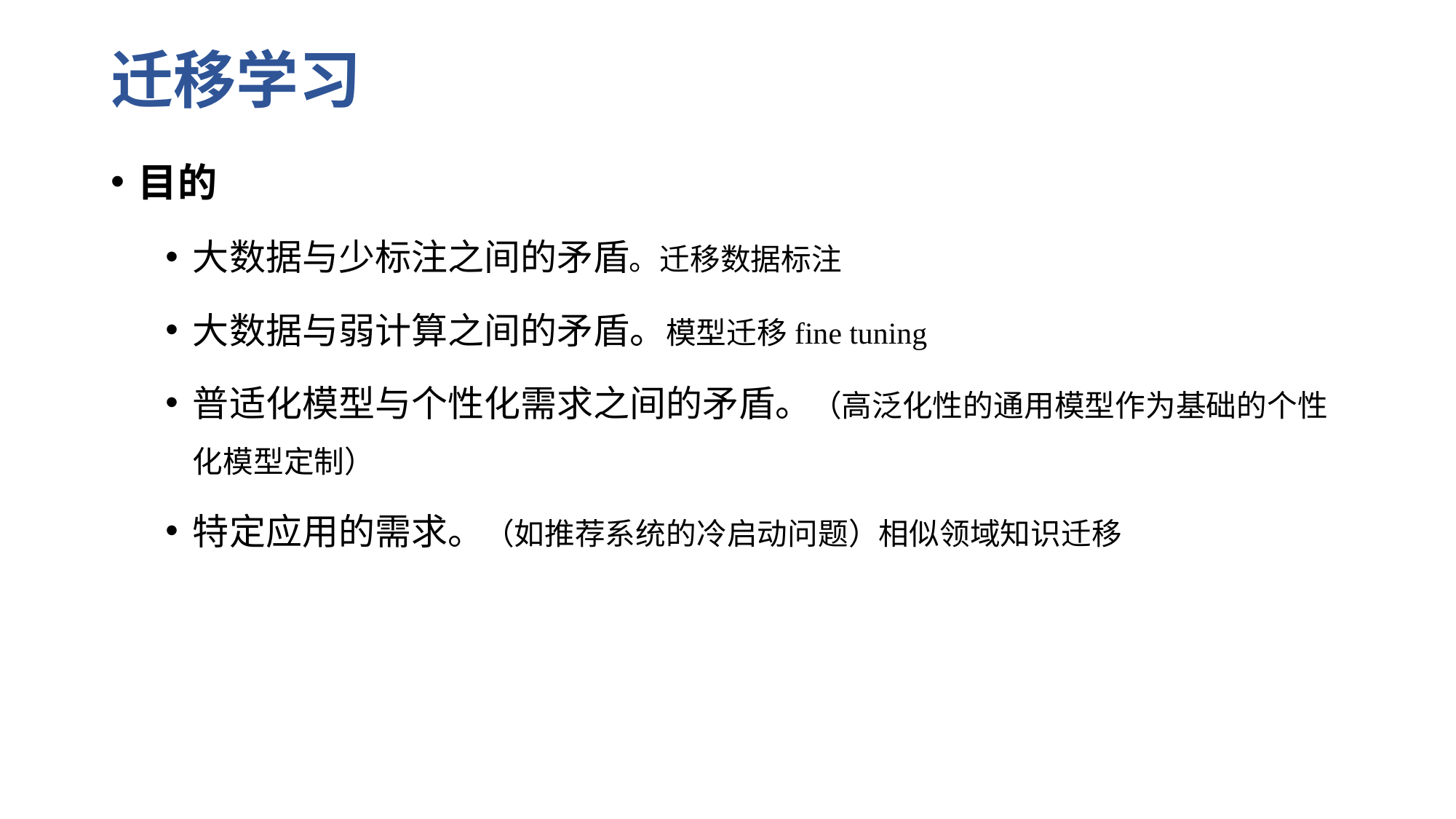

# 迁移学习
目的
大数据与少标注之间的矛盾。迁移数据标注
大数据与弱计算之间的矛盾。模型迁移fine tuning
普适化模型与个性化需求之间的矛盾。（高泛化性的通用模型作为基础的个性化模型定制）
特定应用的需求。（如推荐系统的冷启动问题）相似领域知识迁移